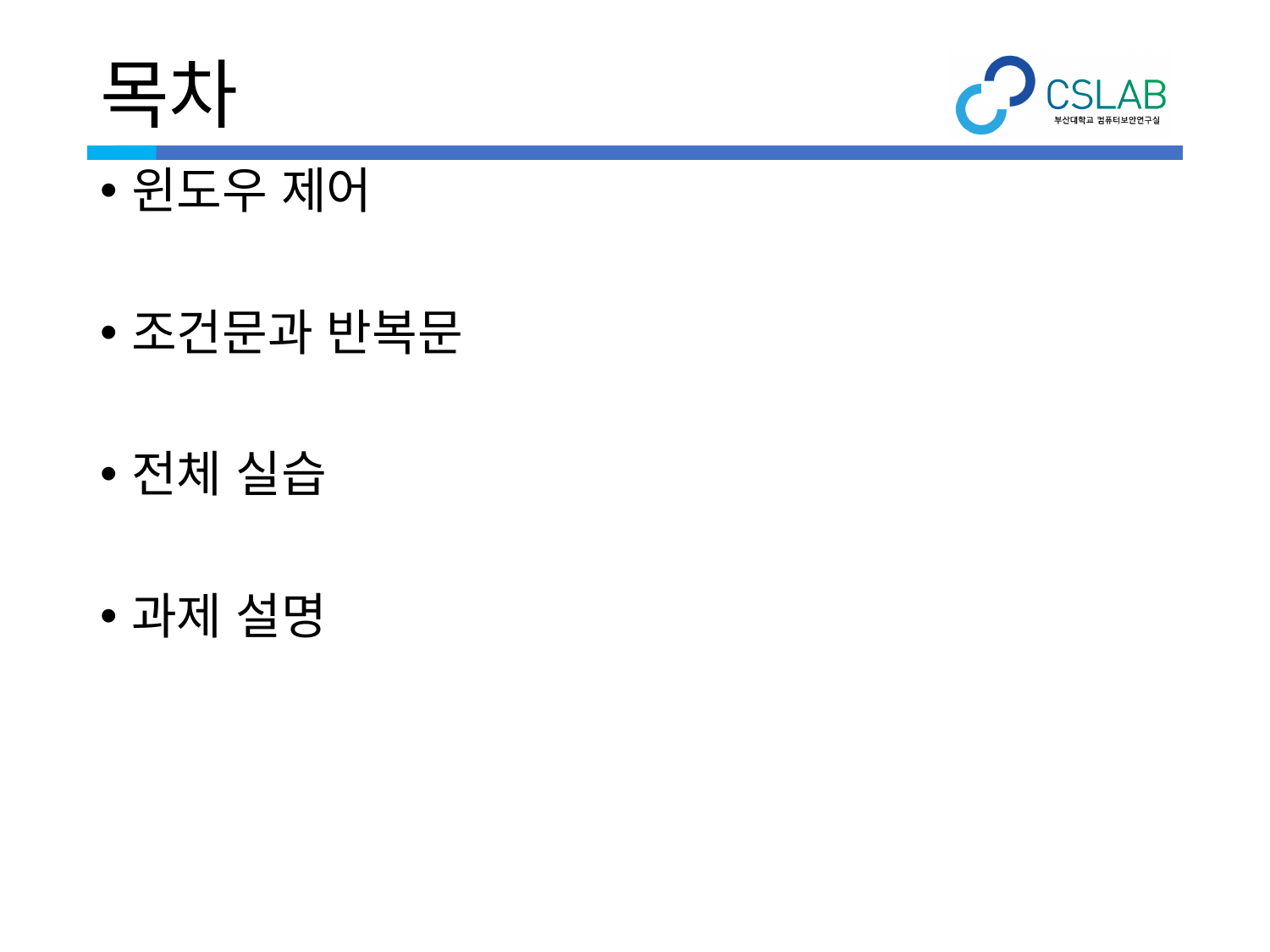

# 목차
윈도우 제어

조건문과 반복문

전체 실습

과제 설명